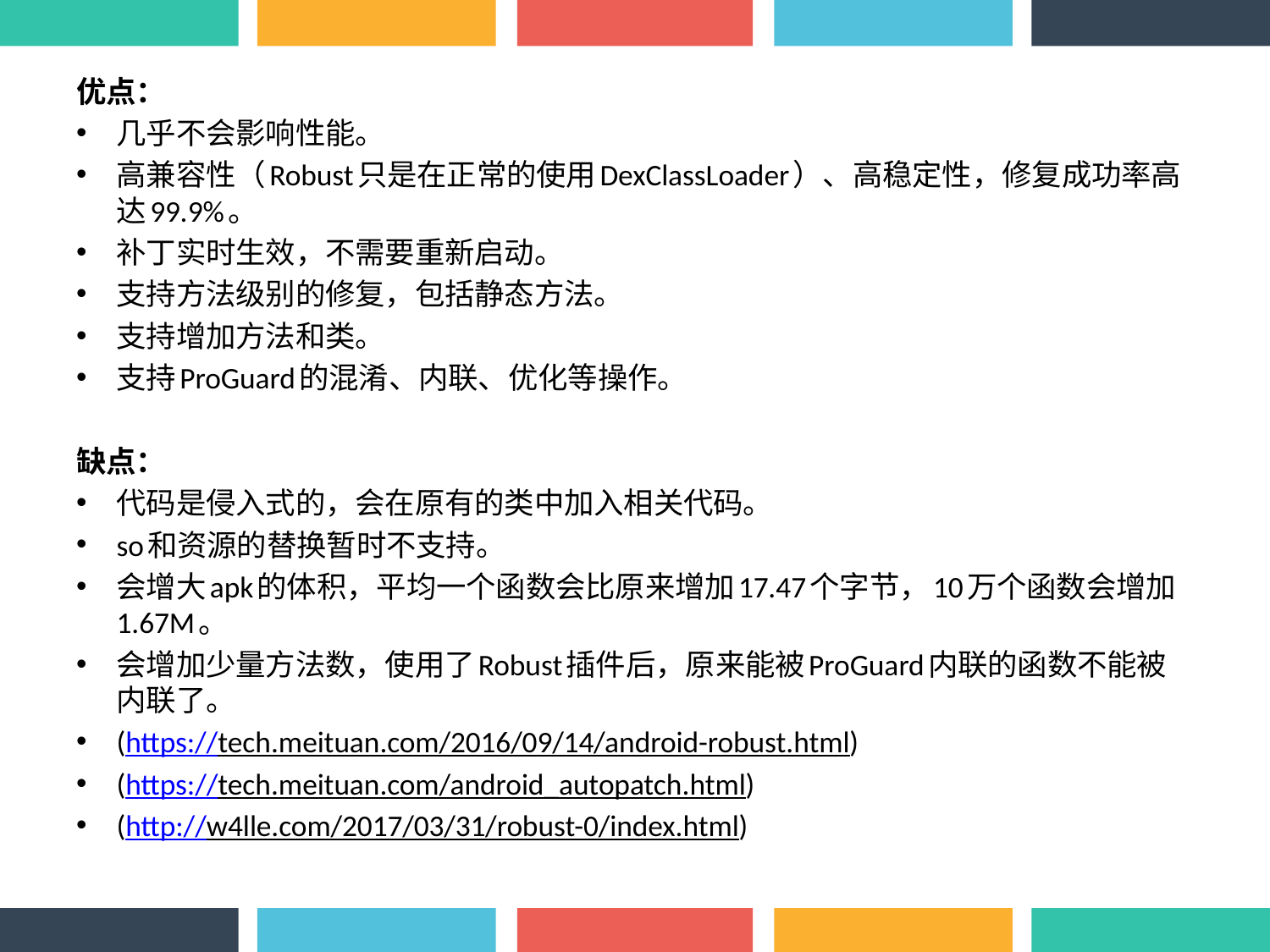

优点：
几乎不会影响性能。
高兼容性（Robust只是在正常的使用DexClassLoader）、高稳定性，修复成功率高达99.9%。
补丁实时生效，不需要重新启动。
支持方法级别的修复，包括静态方法。
支持增加方法和类。
支持ProGuard的混淆、内联、优化等操作。

缺点：
代码是侵入式的，会在原有的类中加入相关代码。
so和资源的替换暂时不支持。
会增大apk的体积，平均一个函数会比原来增加17.47个字节，10万个函数会增加1.67M。
会增加少量方法数，使用了Robust插件后，原来能被ProGuard内联的函数不能被内联了。
(https://tech.meituan.com/2016/09/14/android-robust.html)
(https://tech.meituan.com/android_autopatch.html)
(http://w4lle.com/2017/03/31/robust-0/index.html)